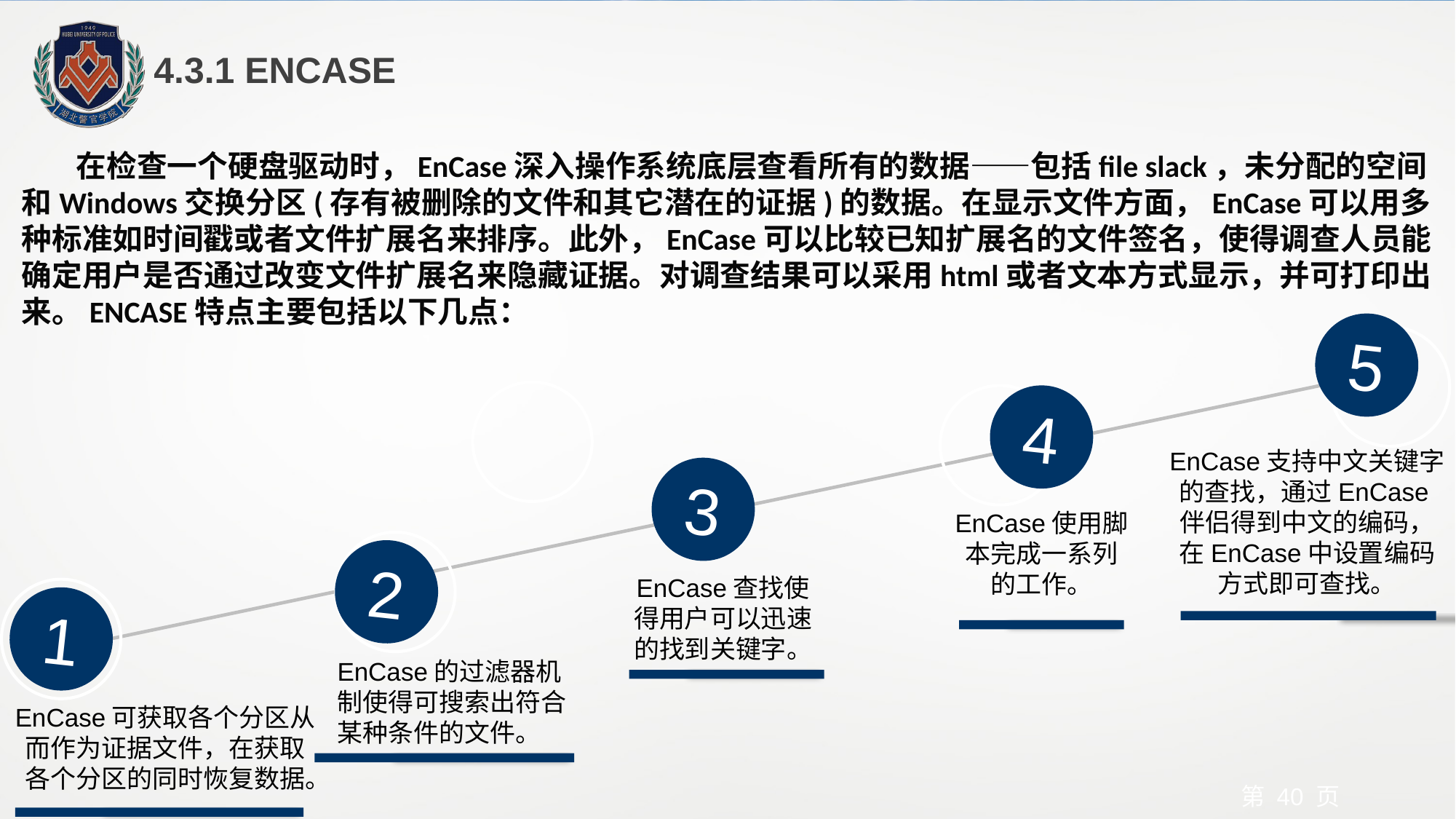

4.3.1 ENCASE
　　在检查一个硬盘驱动时，EnCase深入操作系统底层查看所有的数据——包括file slack，未分配的空间和Windows交换分区(存有被删除的文件和其它潜在的证据)的数据。在显示文件方面，EnCase可以用多种标准如时间戳或者文件扩展名来排序。此外，EnCase可以比较已知扩展名的文件签名，使得调查人员能确定用户是否通过改变文件扩展名来隐藏证据。对调查结果可以采用html或者文本方式显示，并可打印出来。ENCASE特点主要包括以下几点：
5

4

3
EnCase支持中文关键字的查找，通过EnCase伴侣得到中文的编码，在EnCase中设置编码方式即可查找。

EnCase使用脚本完成一系列的工作。

2
EnCase查找使得用户可以迅速的找到关键字。

1
EnCase的过滤器机制使得可搜索出符合某种条件的文件。

EnCase可获取各个分区从而作为证据文件，在获取各个分区的同时恢复数据。